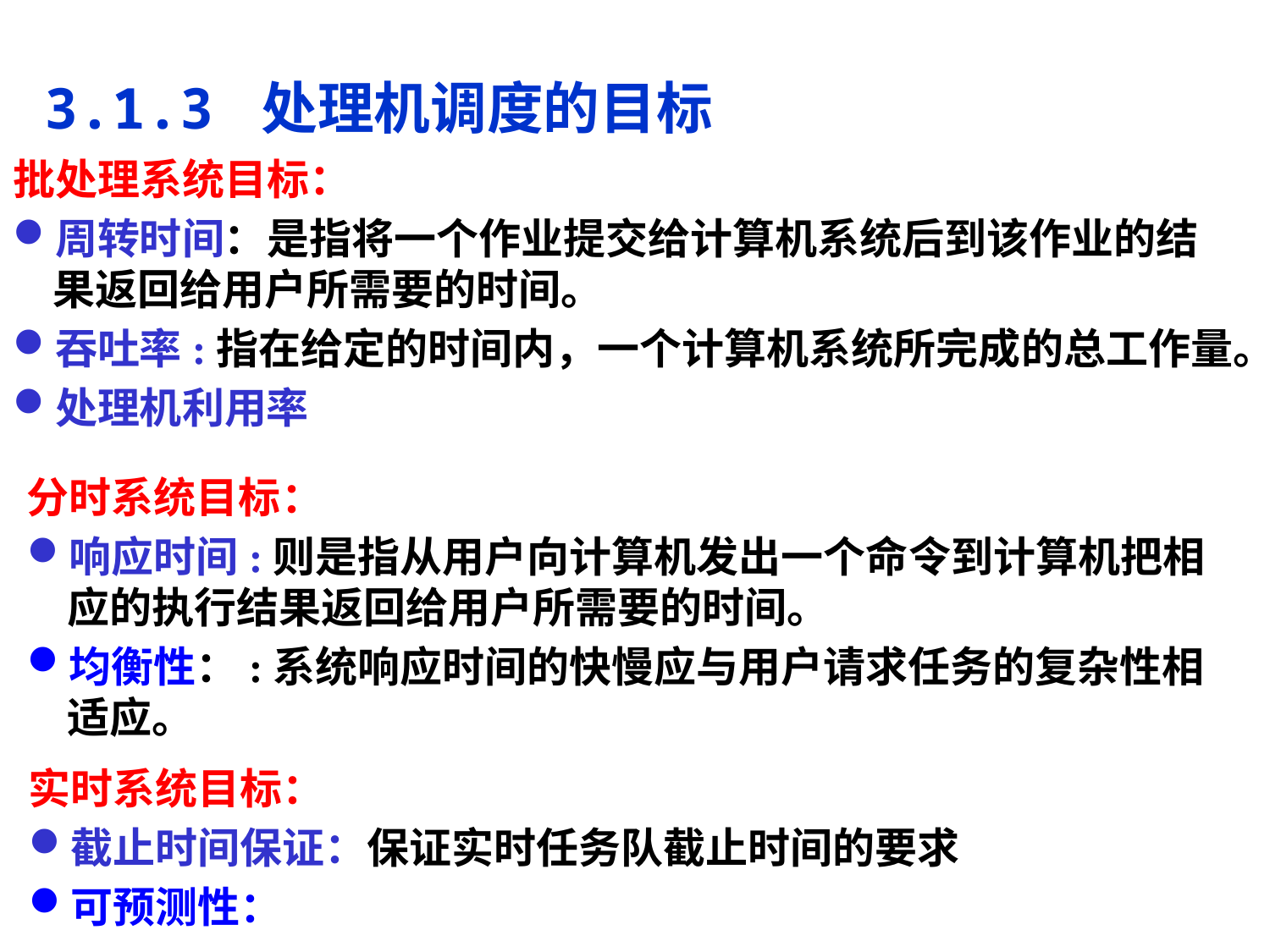

3.1.3 处理机调度的目标
批处理系统目标：
周转时间：是指将一个作业提交给计算机系统后到该作业的结果返回给用户所需要的时间。
吞吐率:指在给定的时间内，一个计算机系统所完成的总工作量。
处理机利用率
分时系统目标：
响应时间:则是指从用户向计算机发出一个命令到计算机把相应的执行结果返回给用户所需要的时间。
均衡性：:系统响应时间的快慢应与用户请求任务的复杂性相适应。
实时系统目标：
截止时间保证：保证实时任务队截止时间的要求
可预测性：